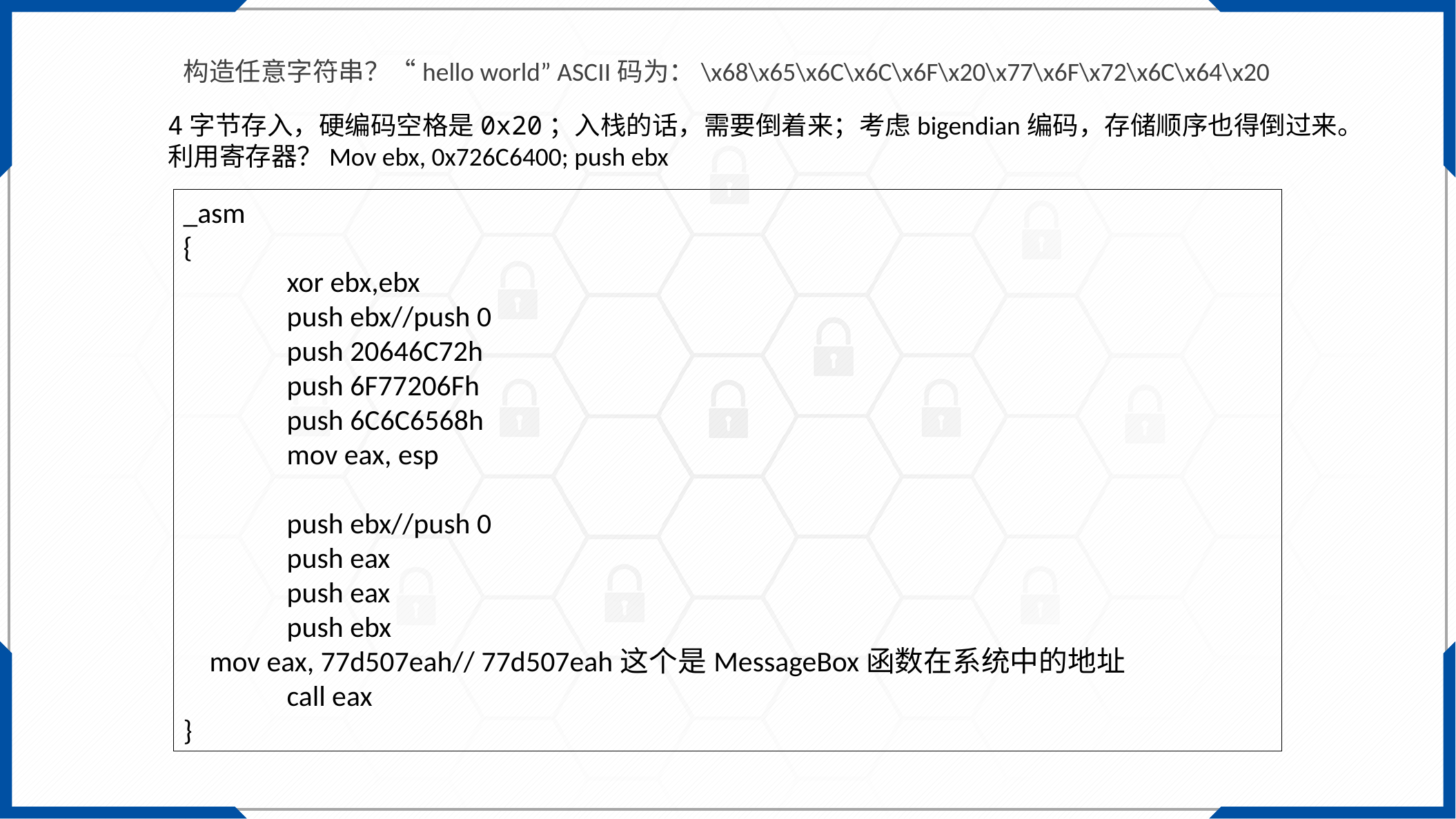

构造任意字符串？“hello world” ASCII码为：\x68\x65\x6C\x6C\x6F\x20\x77\x6F\x72\x6C\x64\x20
4字节存入，硬编码空格是0x20；入栈的话，需要倒着来；考虑bigendian编码，存储顺序也得倒过来。
利用寄存器？Mov ebx, 0x726C6400; push ebx
_asm
{
	xor ebx,ebx
	push ebx//push 0
	push 20646C72h
	push 6F77206Fh
	push 6C6C6568h
	mov eax, esp

	push ebx//push 0
	push eax
	push eax
	push ebx
    mov eax, 77d507eah// 77d507eah这个是MessageBox函数在系统中的地址
	call eax
}